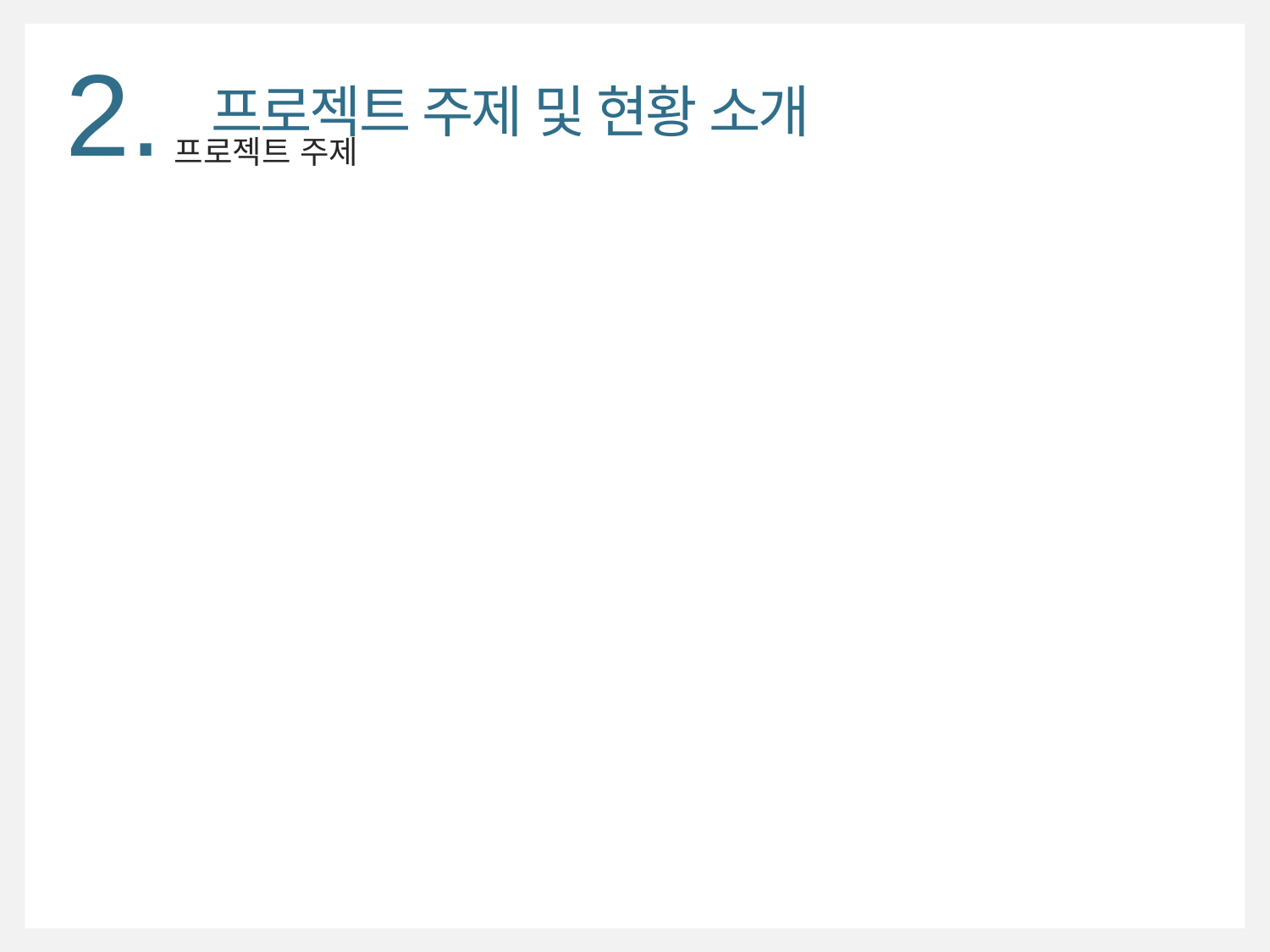

2.
프로젝트 주제 및 현황 소개
프로젝트 주제